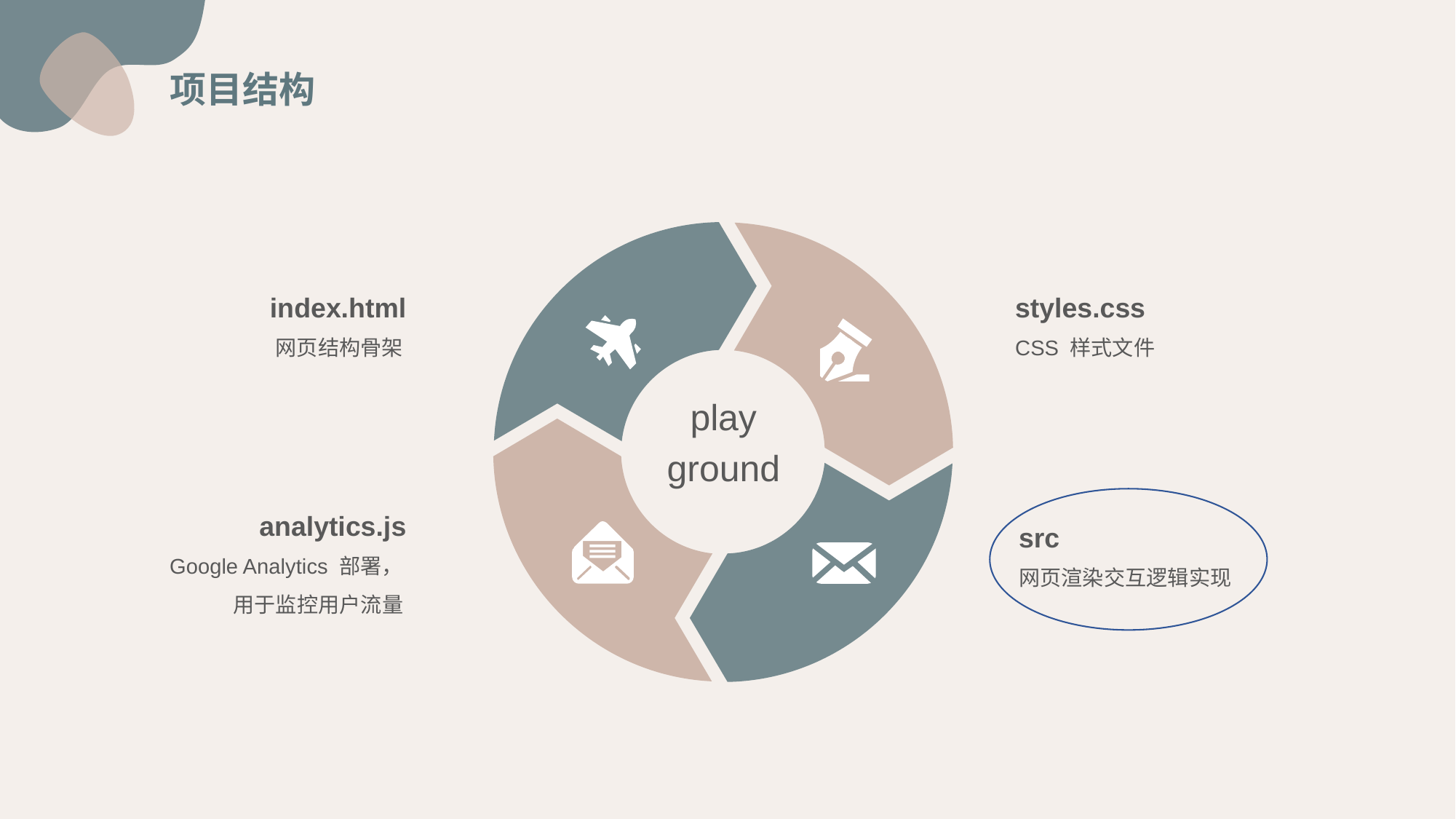

项目结构

index.html
styles.css

网页结构骨架
CSS 样式文件
play
ground

analytics.js
src

Google Analytics 部署，用于监控用户流量

网页渲染交互逻辑实现